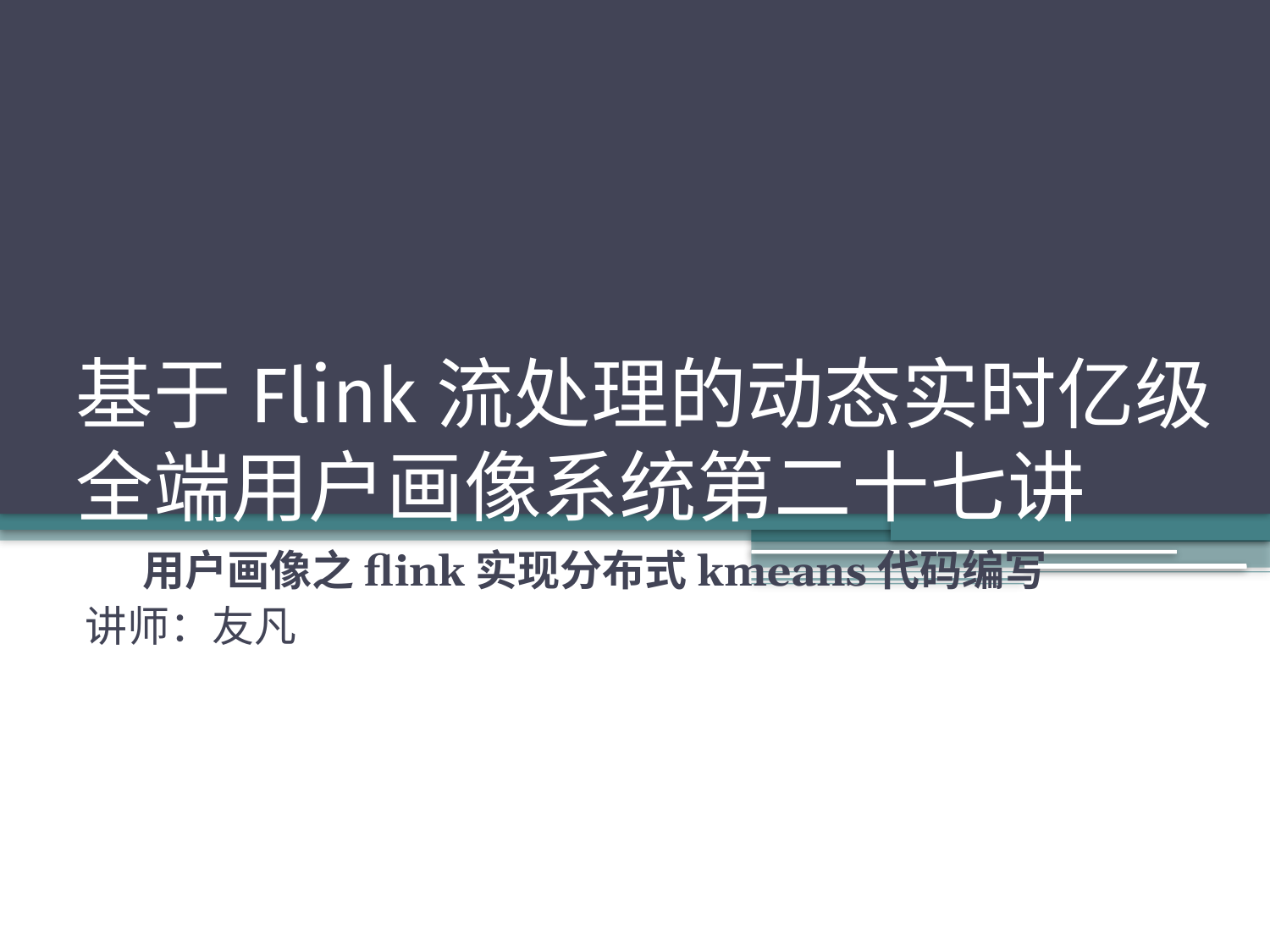

# 基于Flink流处理的动态实时亿级全端用户画像系统第二十七讲
     用户画像之flink实现分布式kmeans代码编写
讲师：友凡